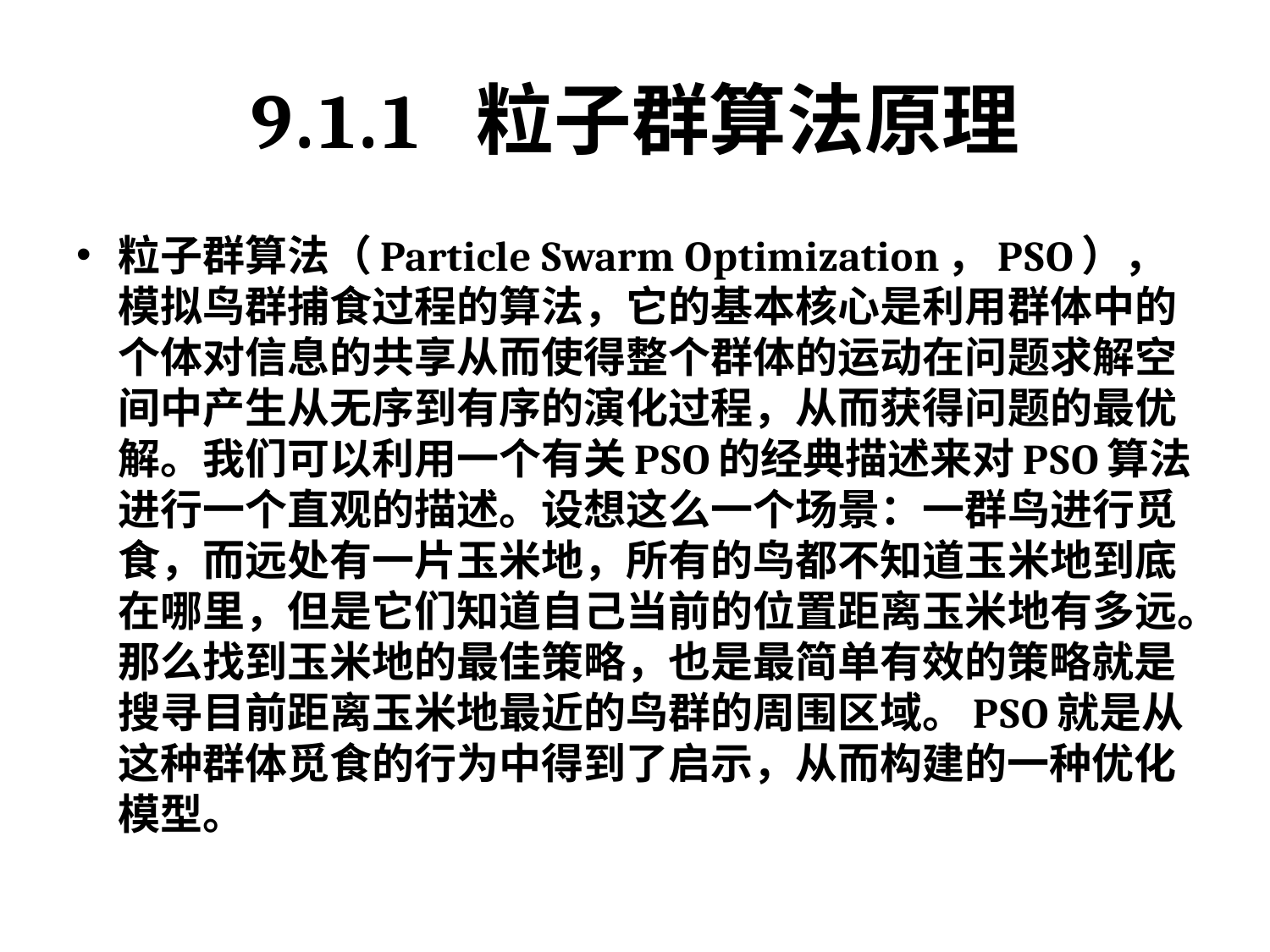

# 9.1.1  粒子群算法原理
粒子群算法（Particle Swarm Optimization，PSO），模拟鸟群捕食过程的算法，它的基本核心是利用群体中的个体对信息的共享从而使得整个群体的运动在问题求解空间中产生从无序到有序的演化过程，从而获得问题的最优解。我们可以利用一个有关PSO的经典描述来对PSO算法进行一个直观的描述。设想这么一个场景：一群鸟进行觅食，而远处有一片玉米地，所有的鸟都不知道玉米地到底在哪里，但是它们知道自己当前的位置距离玉米地有多远。那么找到玉米地的最佳策略，也是最简单有效的策略就是搜寻目前距离玉米地最近的鸟群的周围区域。PSO就是从这种群体觅食的行为中得到了启示，从而构建的一种优化模型。